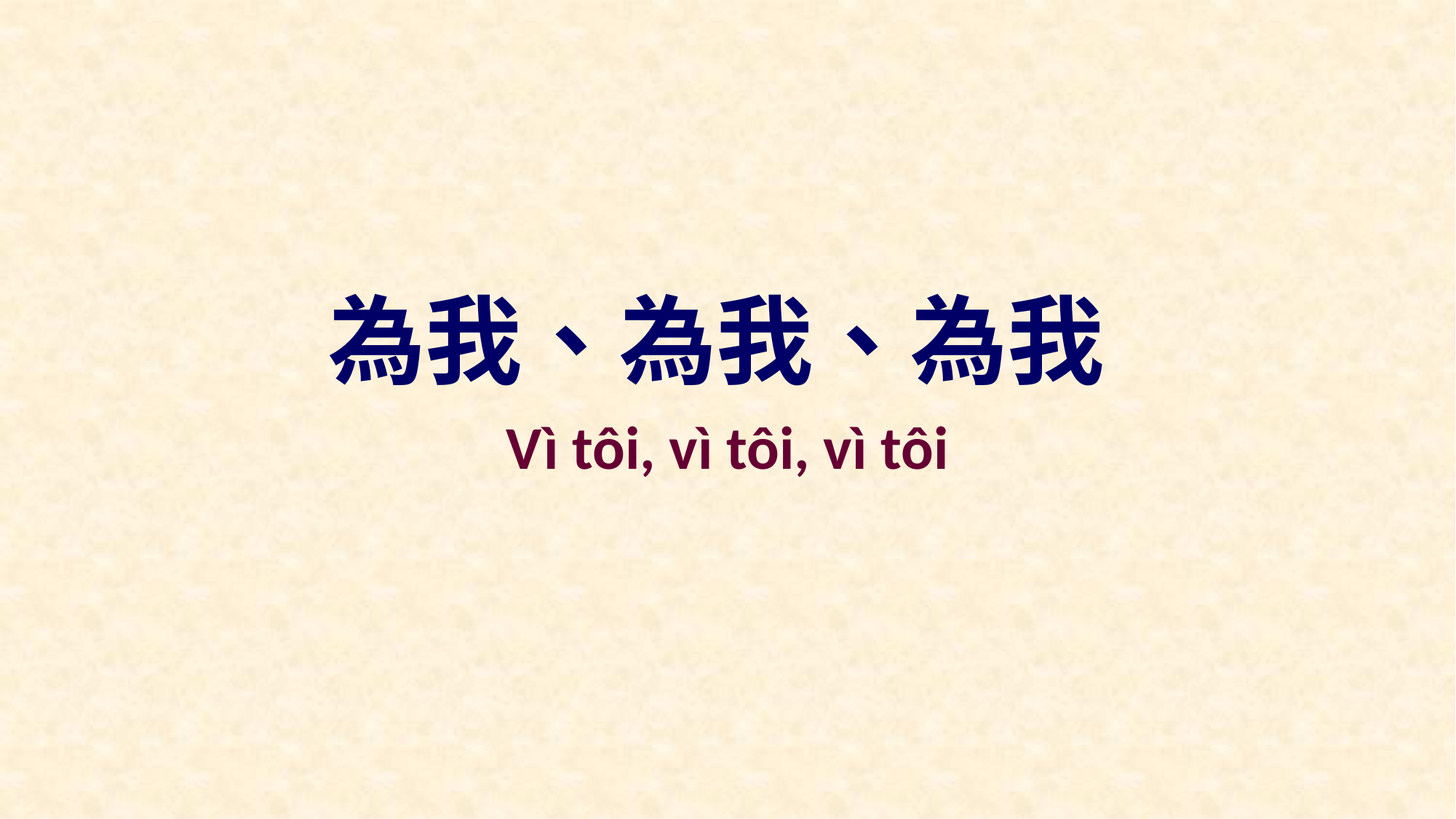

為我、為我、為我
Vì tôi, vì tôi, vì tôi